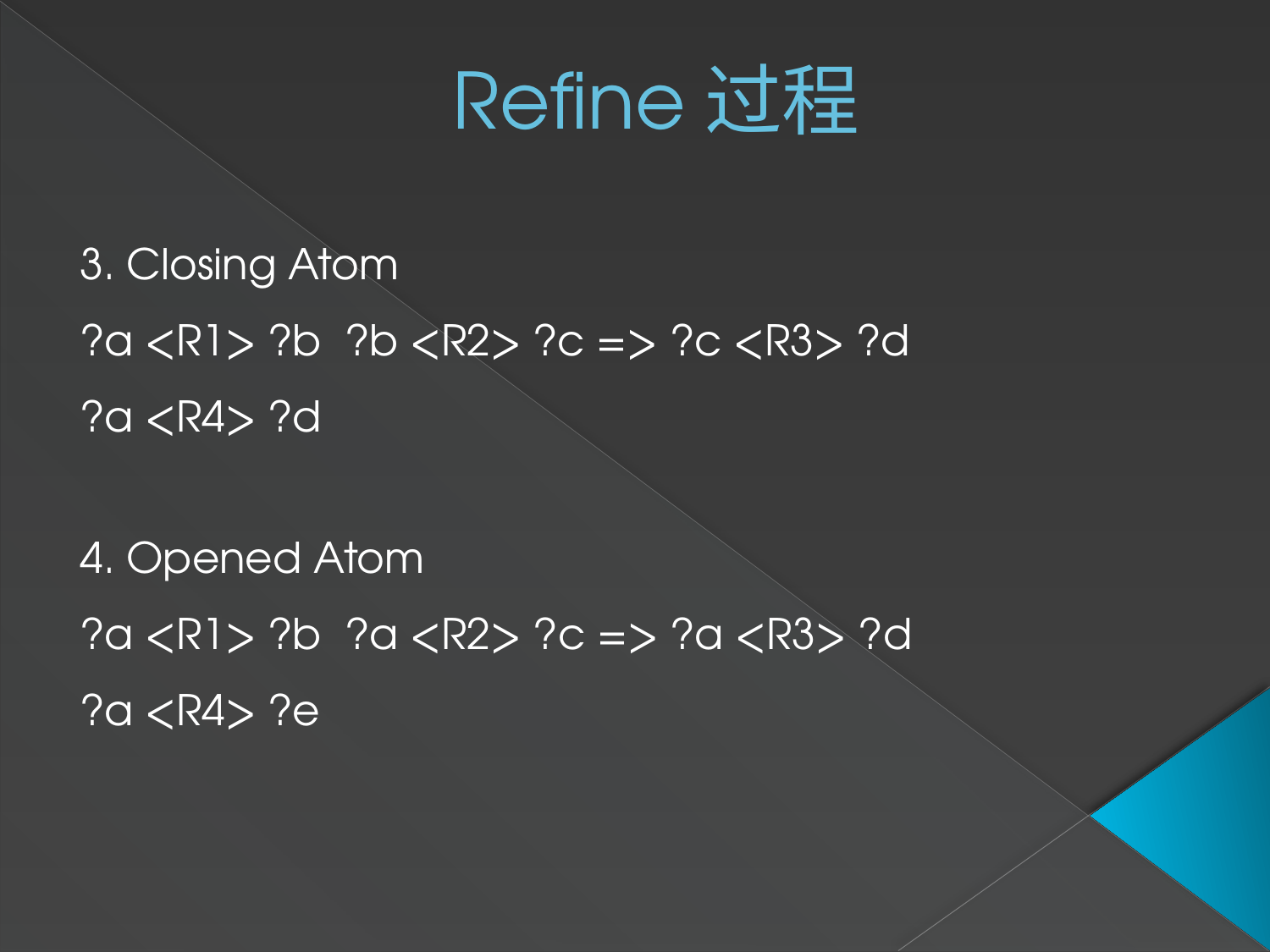

Refine过程
3. Closing Atom
?a <R1> ?b  ?b <R2> ?c => ?c <R3> ?d
?a <R4> ?d
4. Opened Atom
?a <R1> ?b  ?a <R2> ?c => ?a <R3> ?d
?a <R4> ?e